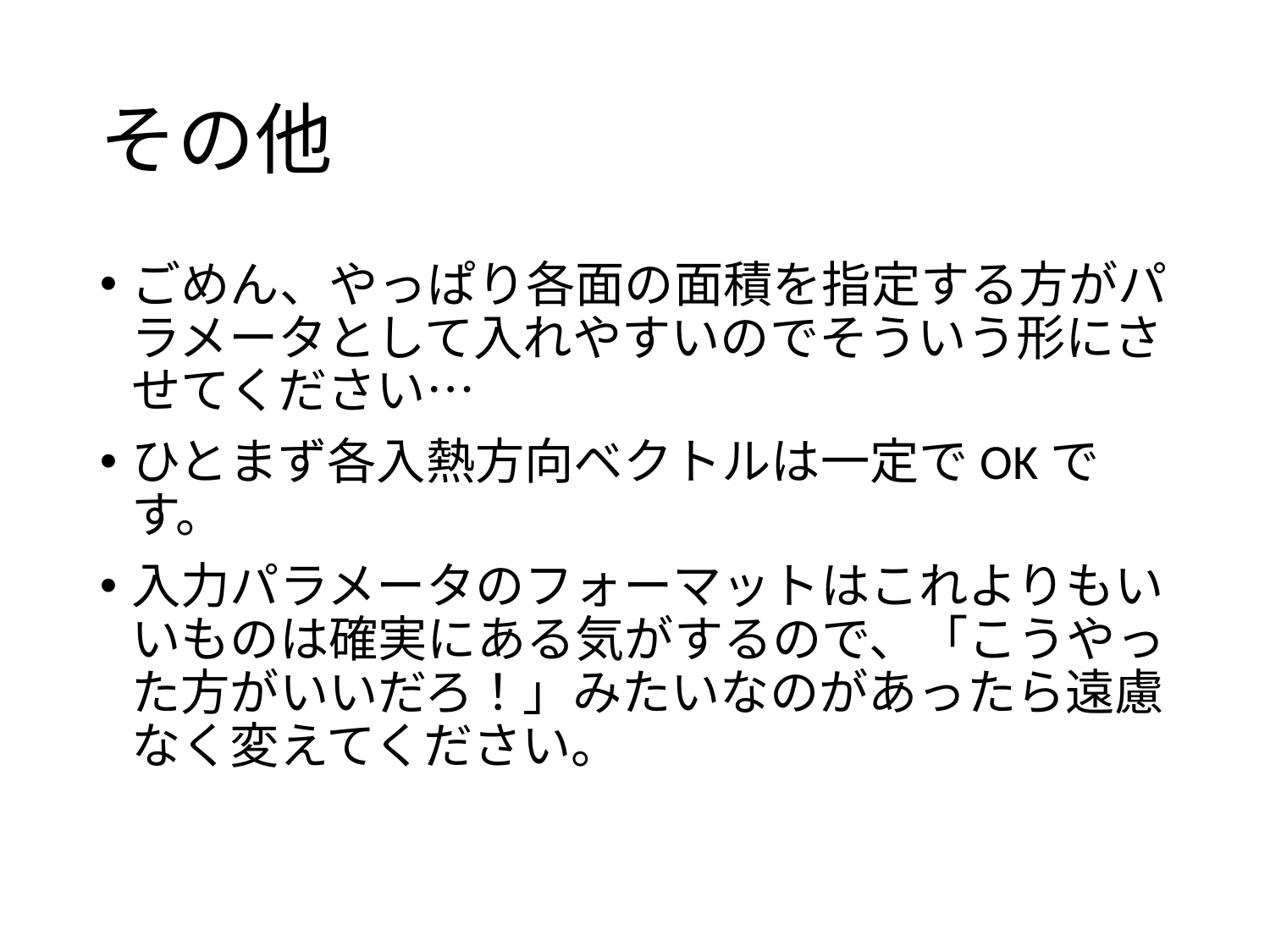

その他
ごめん、やっぱり各面の面積を指定する方がパラメータとして入れやすいのでそういう形にさせてください…
ひとまず各入熱方向ベクトルは一定でOKです。
入力パラメータのフォーマットはこれよりもいいものは確実にある気がするので、「こうやった方がいいだろ！」みたいなのがあったら遠慮なく変えてください。